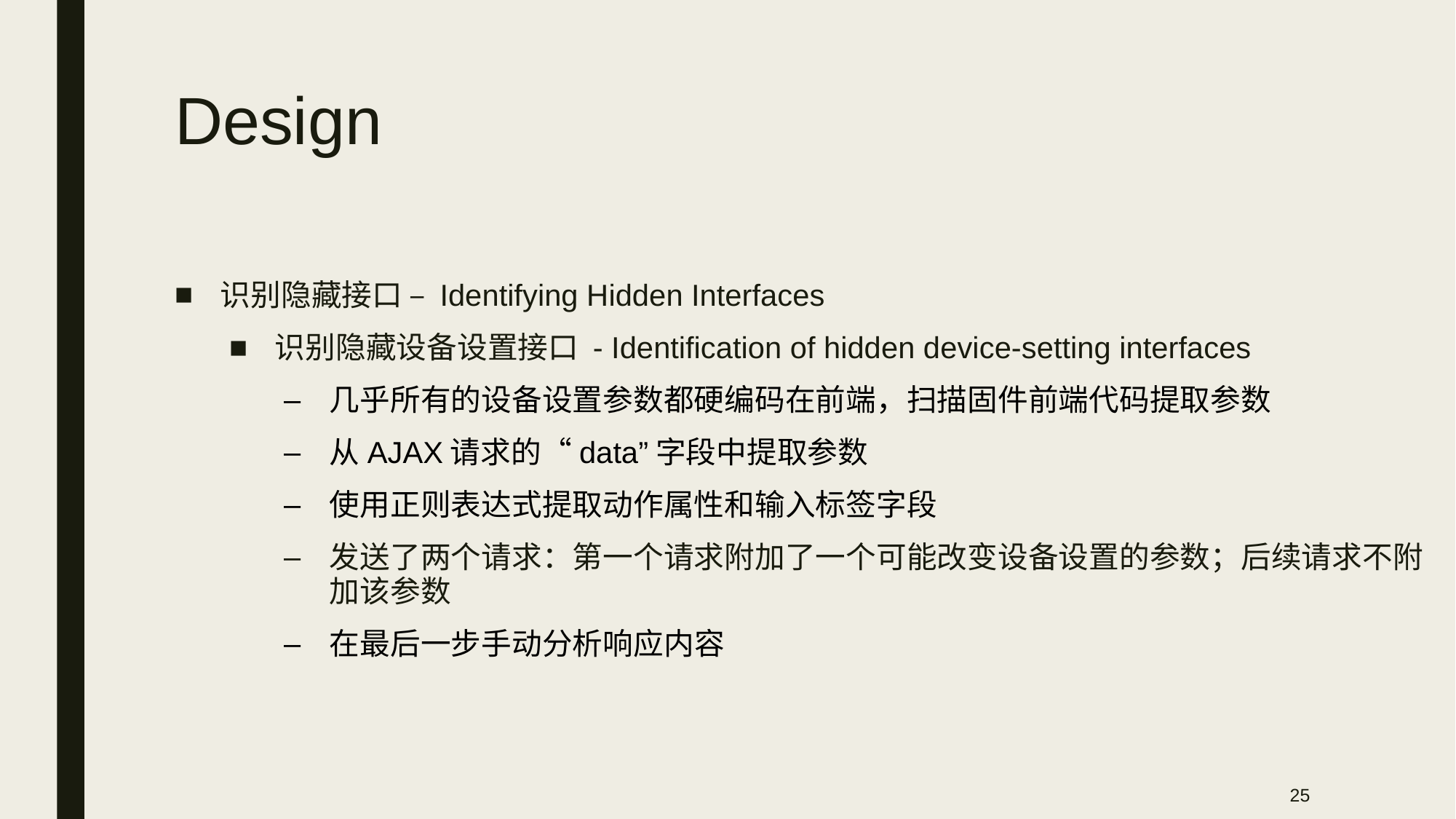

# Design
识别隐藏接口 – Identifying Hidden Interfaces
识别隐藏设备设置接口 - Identification of hidden device-setting interfaces
几乎所有的设备设置参数都硬编码在前端，扫描固件前端代码提取参数
从AJAX请求的“data”字段中提取参数
使用正则表达式提取动作属性和输入标签字段
发送了两个请求：第一个请求附加了一个可能改变设备设置的参数；后续请求不附加该参数
在最后一步手动分析响应内容

25